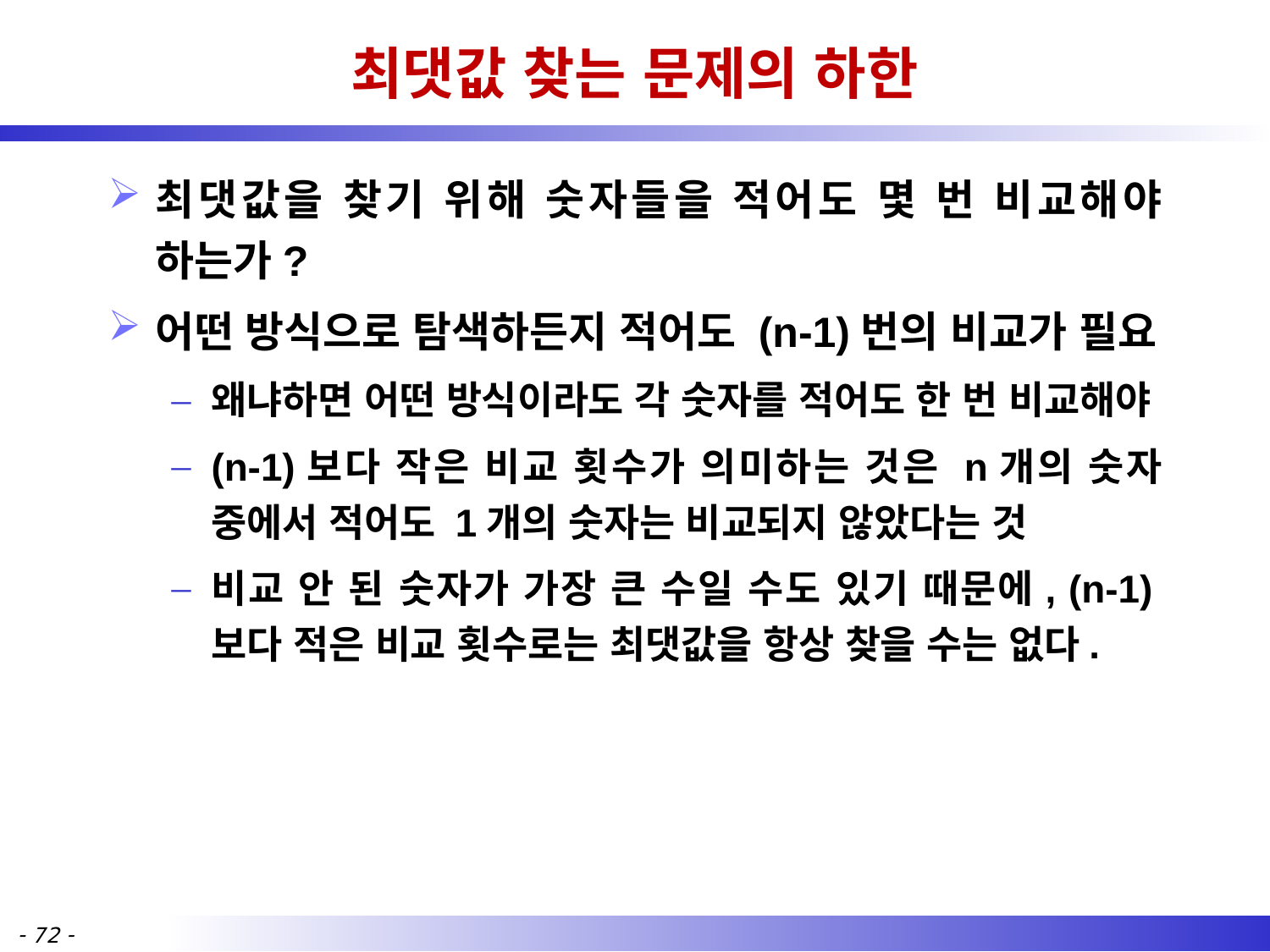

# 최댓값 찾는 문제의 하한
최댓값을 찾기 위해 숫자들을 적어도 몇 번 비교해야 하는가?
어떤 방식으로 탐색하든지 적어도 (n-1)번의 비교가 필요
왜냐하면 어떤 방식이라도 각 숫자를 적어도 한 번 비교해야
(n-1)보다 작은 비교 횟수가 의미하는 것은 n개의 숫자 중에서 적어도 1개의 숫자는 비교되지 않았다는 것
비교 안 된 숫자가 가장 큰 수일 수도 있기 때문에, (n-1)보다 적은 비교 횟수로는 최댓값을 항상 찾을 수는 없다.
- 72 -